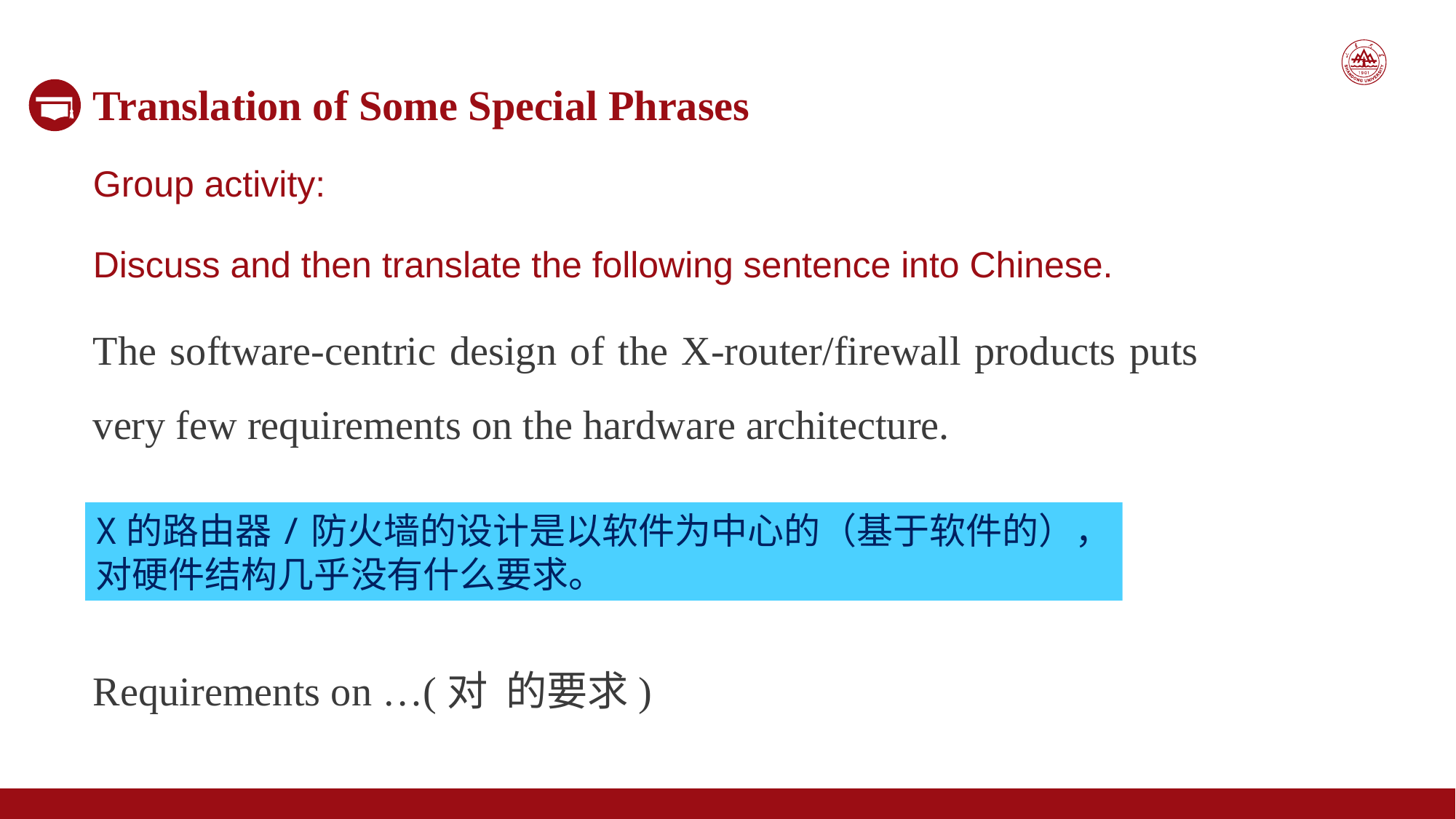

Translation of Some Special Phrases
Group activity:
Discuss and then translate the following sentence into Chinese.
The software-centric design of the X-router/firewall products puts     very few requirements on the hardware architecture.

Requirements on …(对  的要求)

X的路由器/防火墙的设计是以软件为中心的（基于软件的），
对硬件结构几乎没有什么要求。